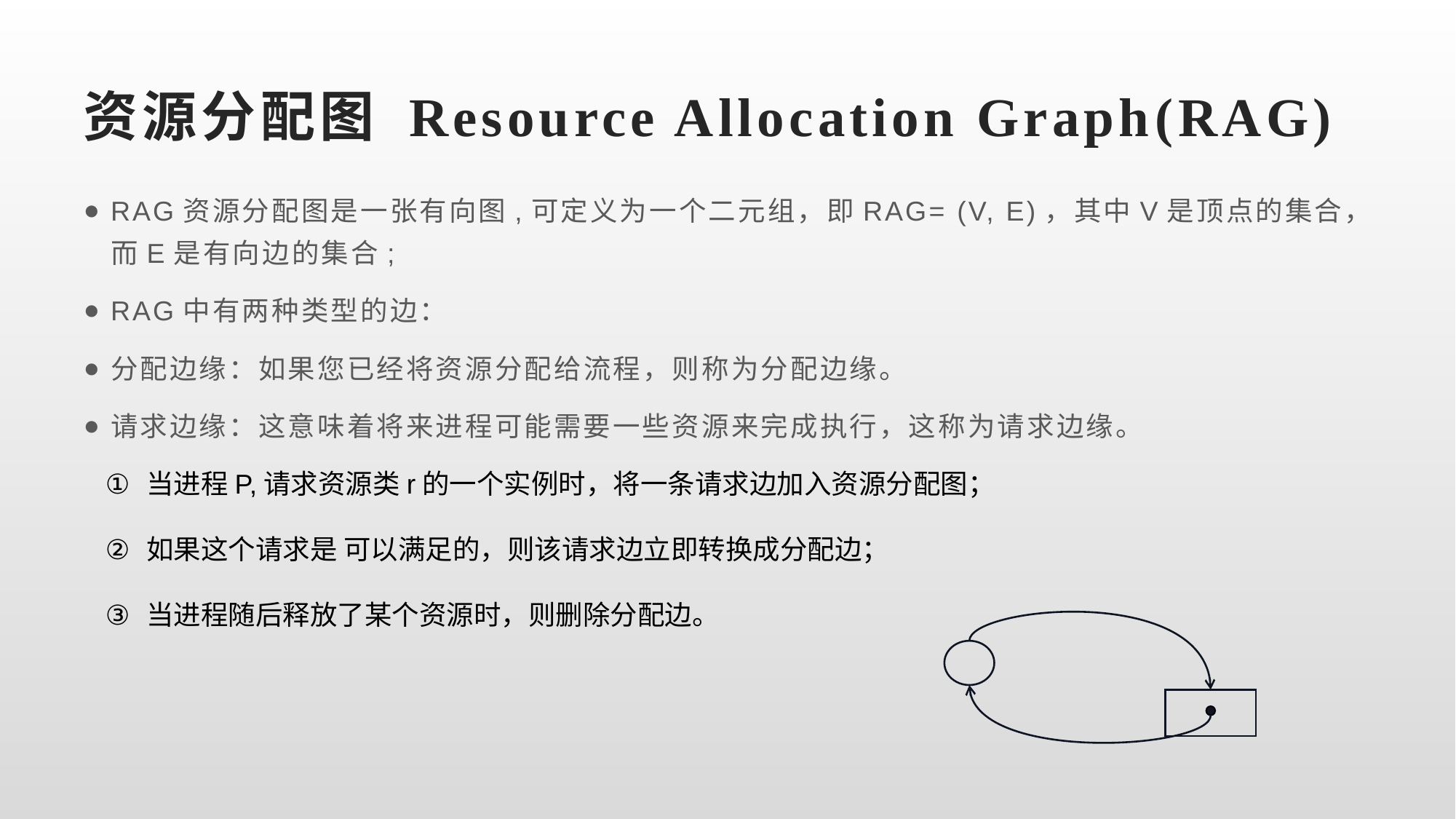

# 资源分配图 Resource Allocation Graph(RAG)
RAG资源分配图是一张有向图,可定义为一个二元组，即RAG= (V, E)，其中V是顶点的集合，而E是有向边的集合;
RAG中有两种类型的边：
分配边缘：如果您已经将资源分配给流程，则称为分配边缘。
请求边缘：这意味着将来进程可能需要一些资源来完成执行，这称为请求边缘。
当进程P,请求资源类r的一个实例时，将一条请求边加入资源分配图；

如果这个请求是 可以满足的，则该请求边立即转换成分配边；

当进程随后释放了某个资源时，则删除分配边。